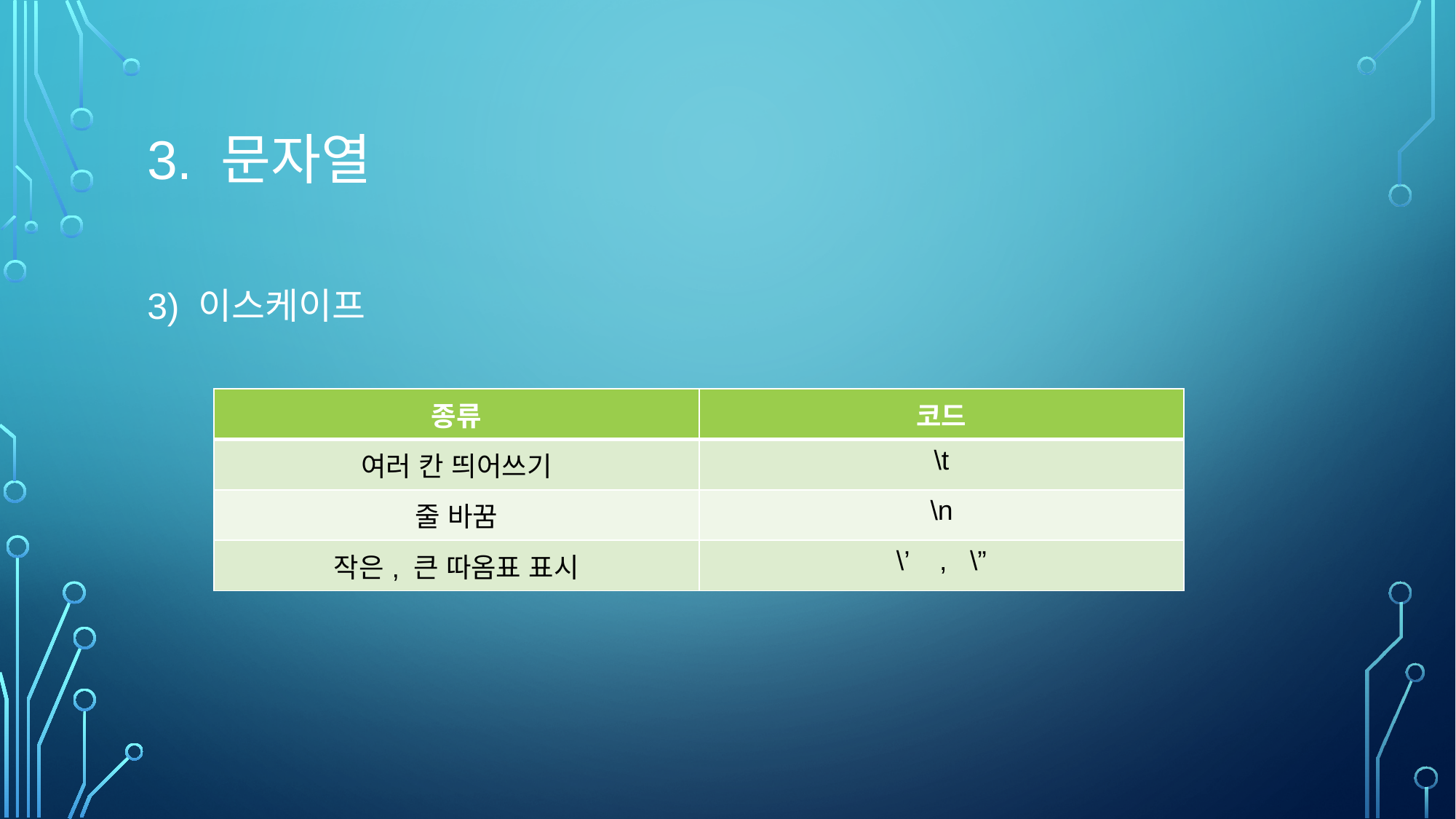

# 3. 문자열
3) 이스케이프
| 종류 | 코드 |
| --- | --- |
| 여러 칸 띄어쓰기 | \t |
| 줄 바꿈 | \n |
| 작은, 큰 따옴표 표시 | \’ , \” |